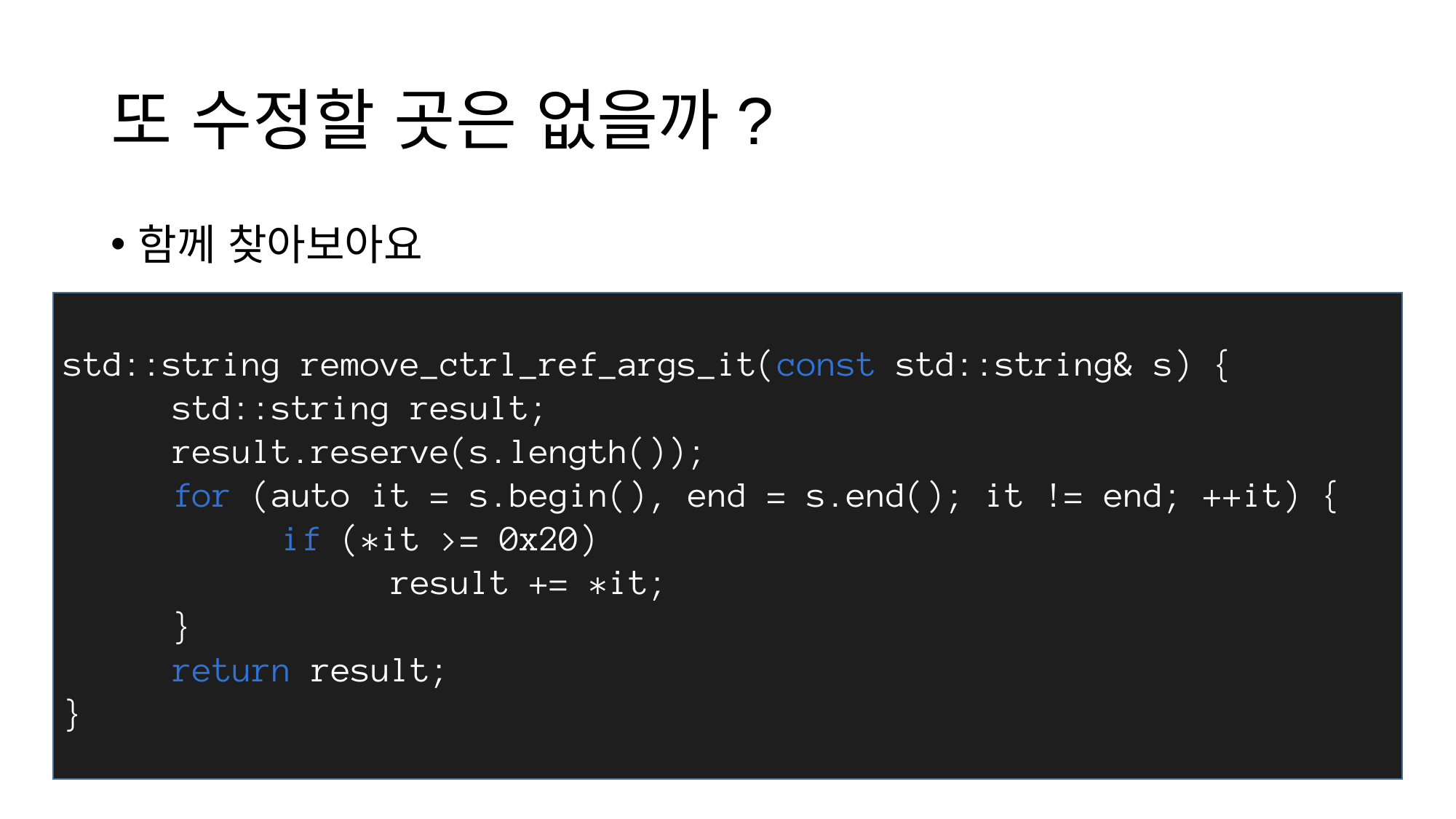

# 또 수정할 곳은 없을까?
함께 찾아보아요
std::string remove_ctrl_ref_args_it(const std::string& s) {
	std::string result;
	result.reserve(s.length());
	for (auto it = s.begin(), end = s.end(); it != end; ++it) {
		if (*it >= 0x20)
			result += *it;
	}
	return result;
}